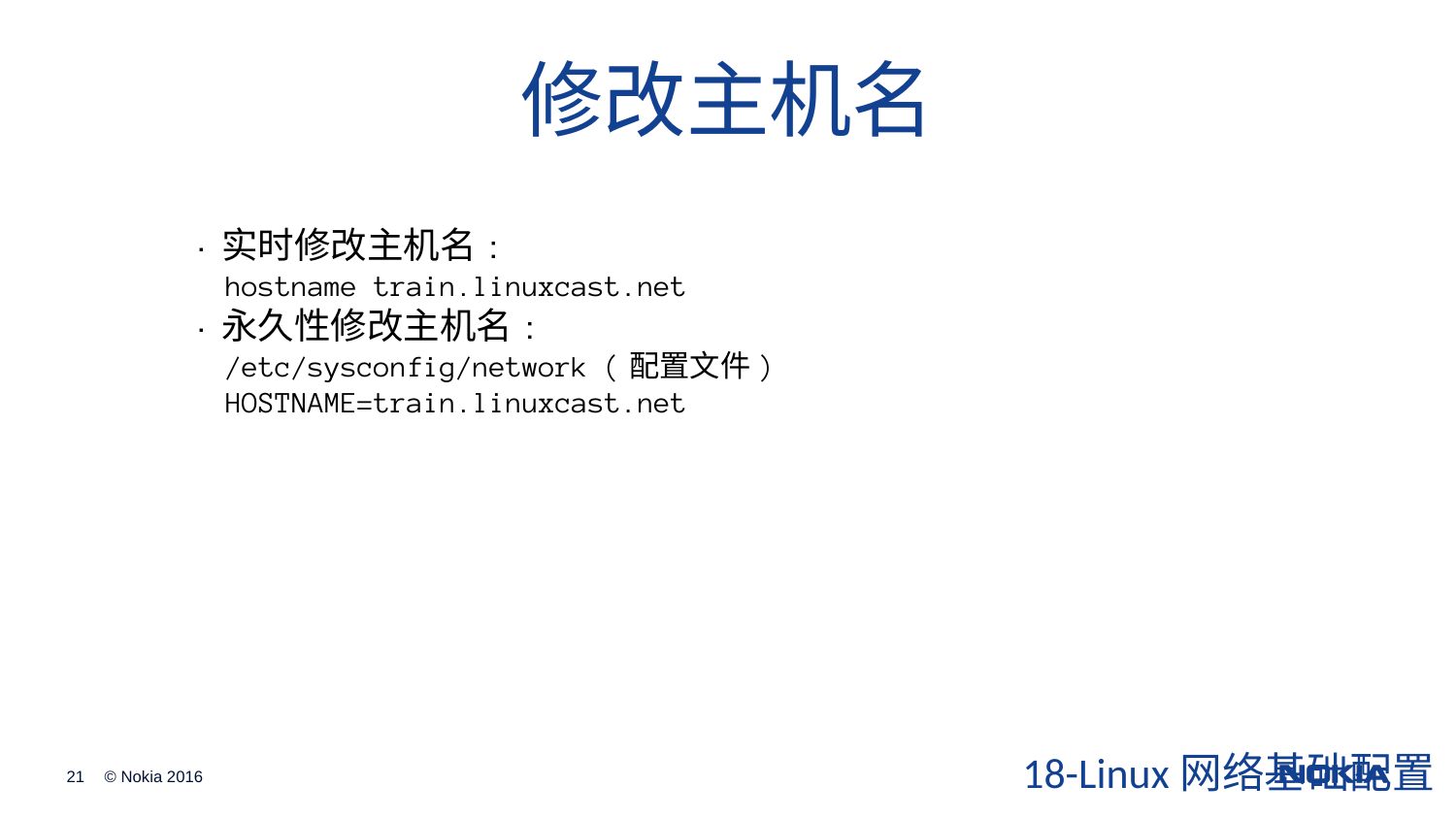

# 修改主机名
·实时修改主机名:
  hostname train.linuxcast.net
·永久性修改主机名:
  /etc/sysconfig/network (配置文件)
  HOSTNAME=train.linuxcast.net
18-Linux网络基础配置